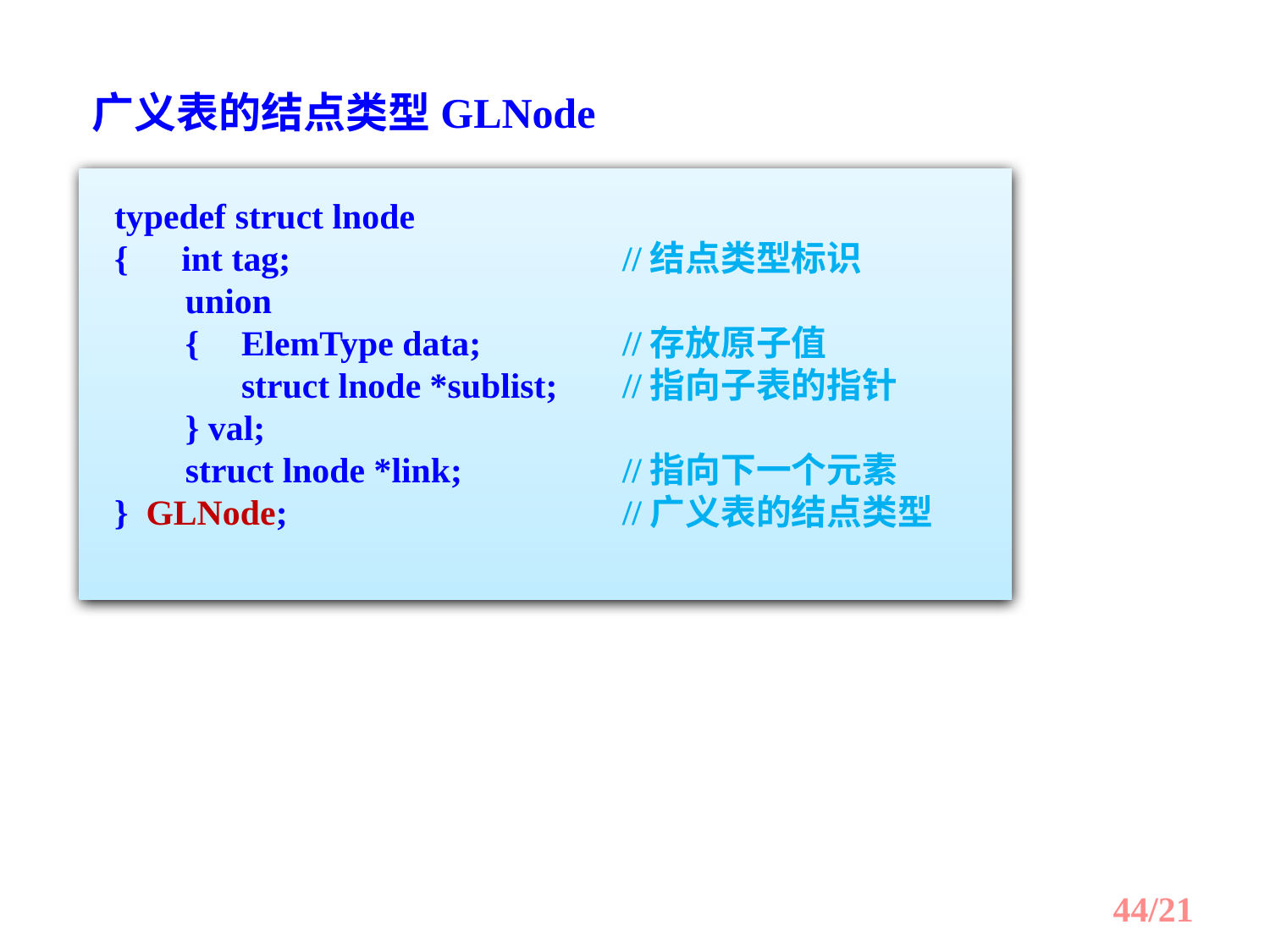

广义表的结点类型GLNode
typedef struct lnode
{      int tag;			//结点类型标识
        union
        {	ElemType data;		//存放原子值
	struct lnode *sublist;	//指向子表的指针
        } val;
        struct lnode *link;		//指向下一个元素
}  GLNode;			//广义表的结点类型

44